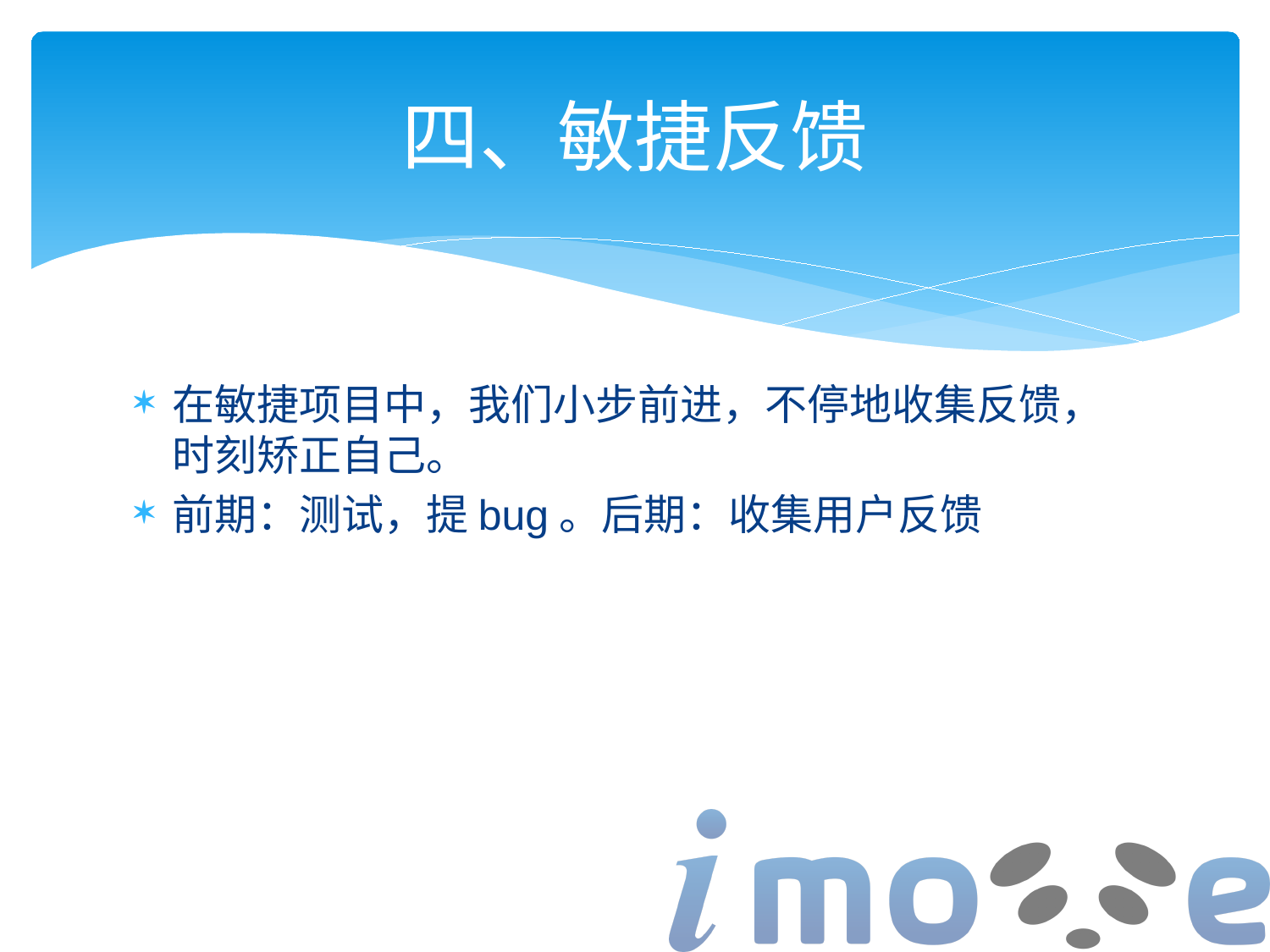

# 四、敏捷反馈
在敏捷项目中，我们小步前进，不停地收集反馈，时刻矫正自己。
前期：测试，提bug。后期：收集用户反馈